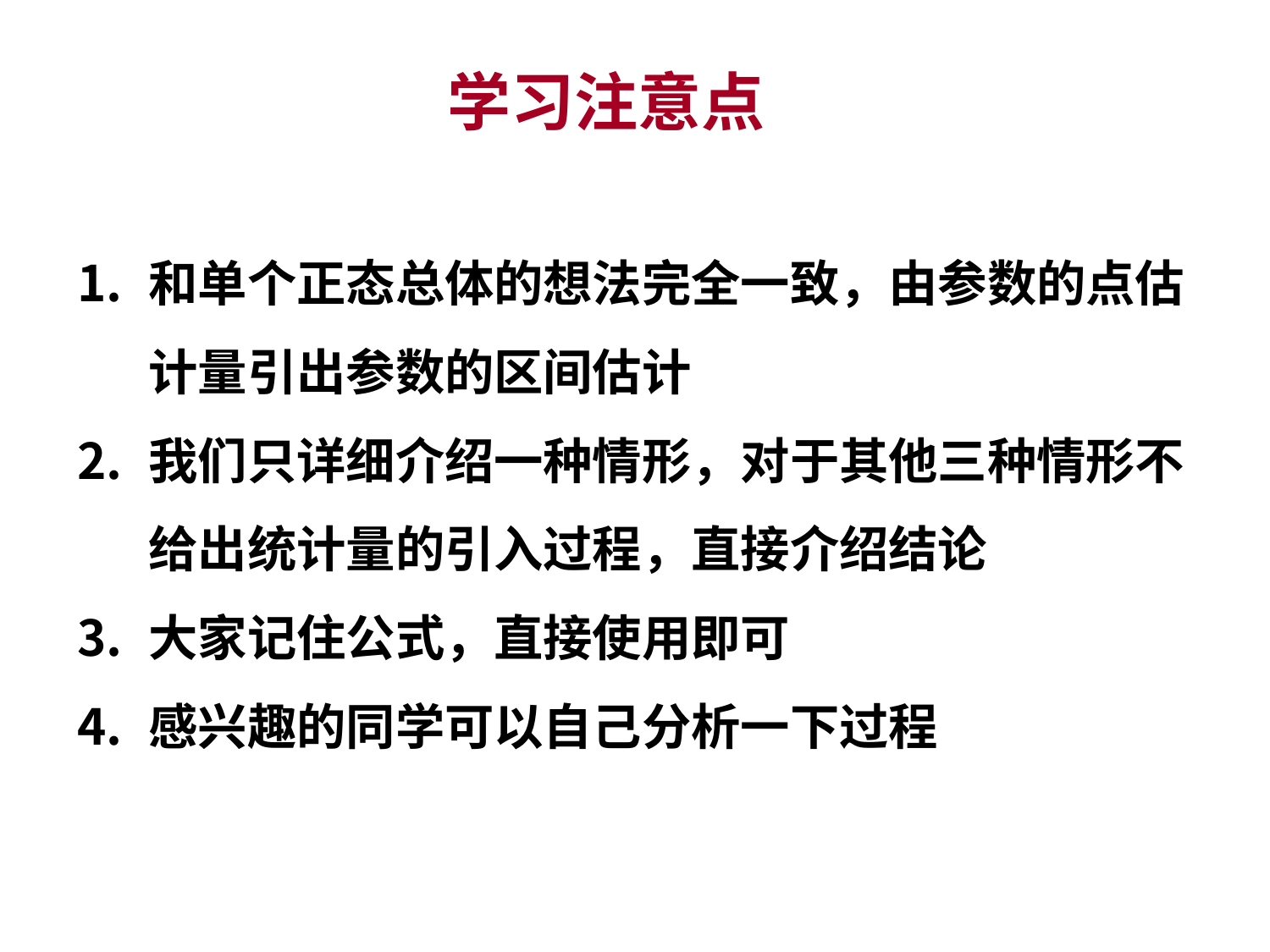

学习注意点
和单个正态总体的想法完全一致，由参数的点估计量引出参数的区间估计
我们只详细介绍一种情形，对于其他三种情形不给出统计量的引入过程，直接介绍结论
大家记住公式，直接使用即可
感兴趣的同学可以自己分析一下过程